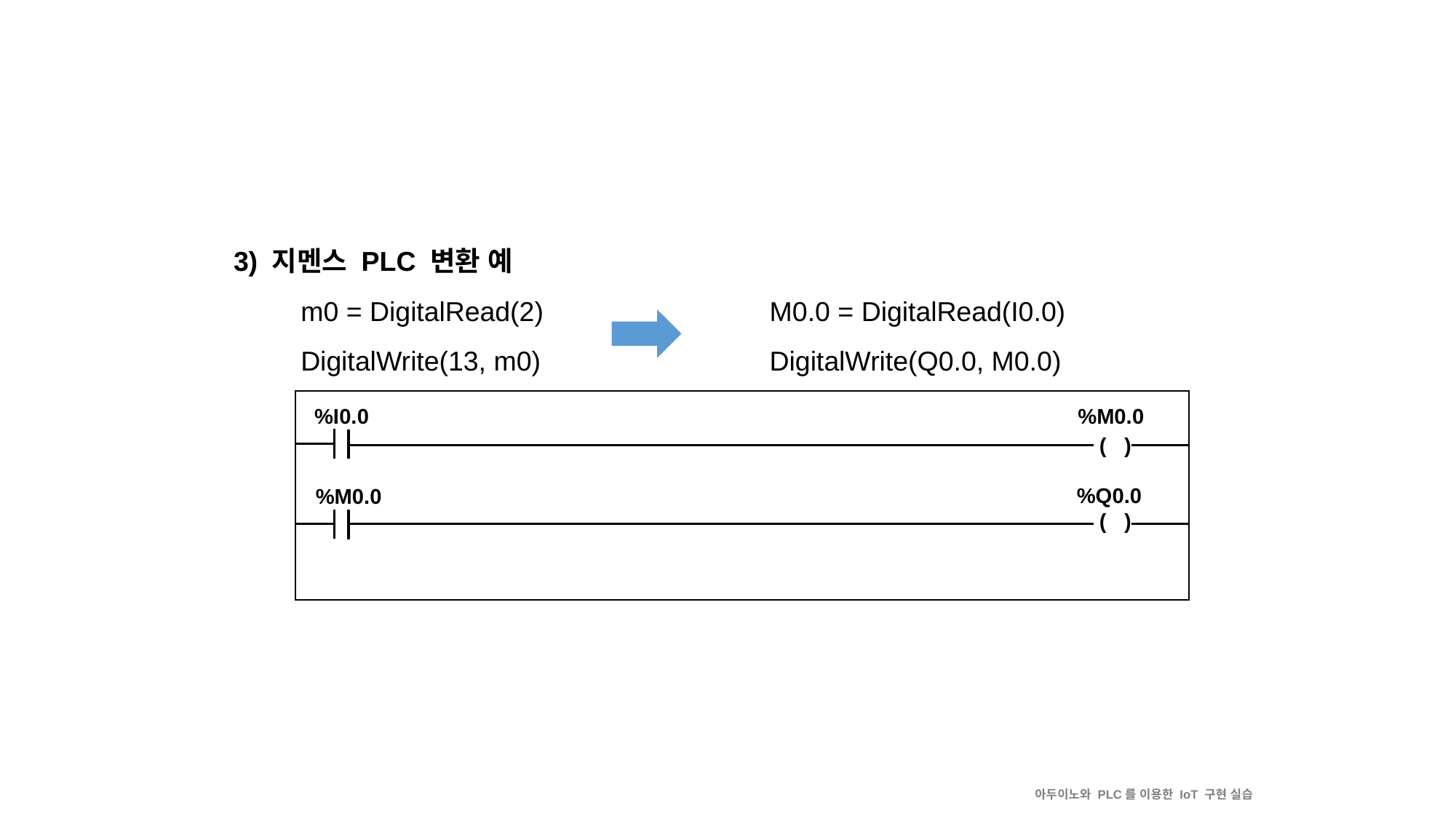

3) 지멘스 PLC 변환 예
M0.0 = DigitalRead(I0.0)
DigitalWrite(Q0.0, M0.0)
m0 = DigitalRead(2)
DigitalWrite(13, m0)

%I0.0
%M0.0
(   )
%Q0.0
%M0.0
(   )
아두이노와 PLC를 이용한 IoT 구현 실습